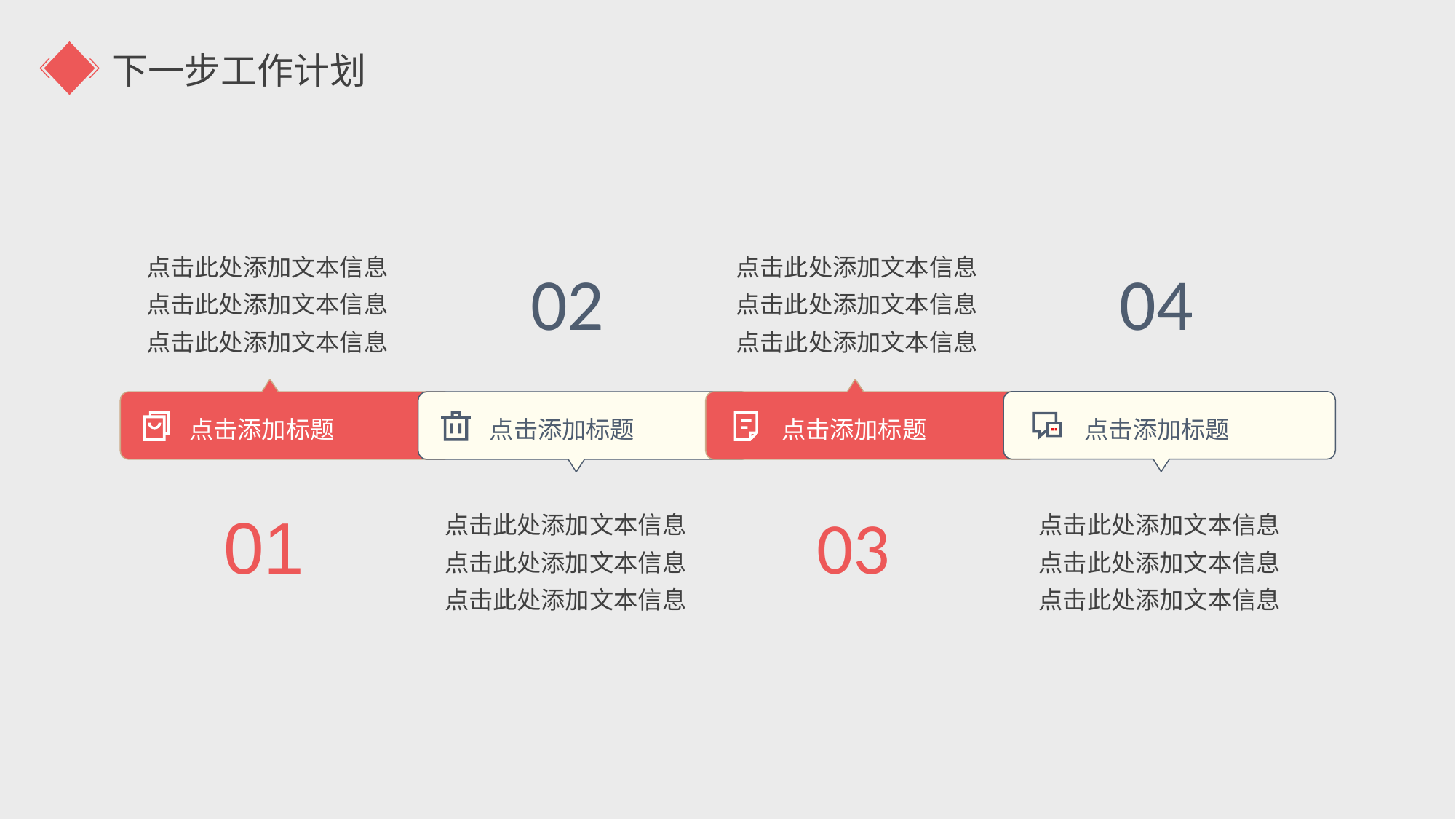

下一步工作计划
点击此处添加文本信息点击此处添加文本信息点击此处添加文本信息
点击此处添加文本信息点击此处添加文本信息点击此处添加文本信息
02
04

点击添加标题
点击添加标题
点击添加标题
点击添加标题

点击此处添加文本信息点击此处添加文本信息点击此处添加文本信息
点击此处添加文本信息点击此处添加文本信息点击此处添加文本信息
01
03